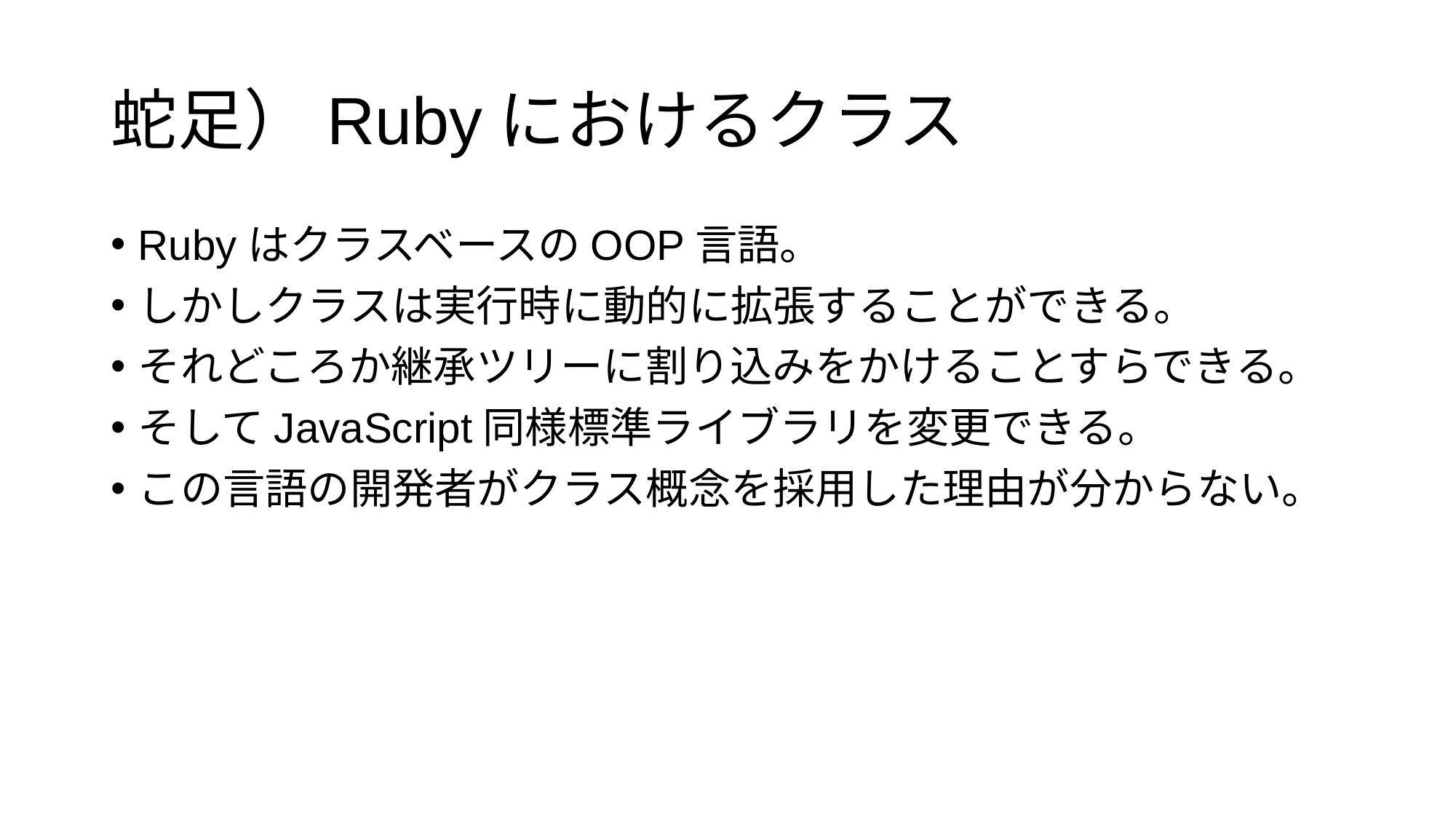

# 蛇足）Rubyにおけるクラス
RubyはクラスベースのOOP言語。
しかしクラスは実行時に動的に拡張することができる。
それどころか継承ツリーに割り込みをかけることすらできる。
そしてJavaScript同様標準ライブラリを変更できる。
この言語の開発者がクラス概念を採用した理由が分からない。